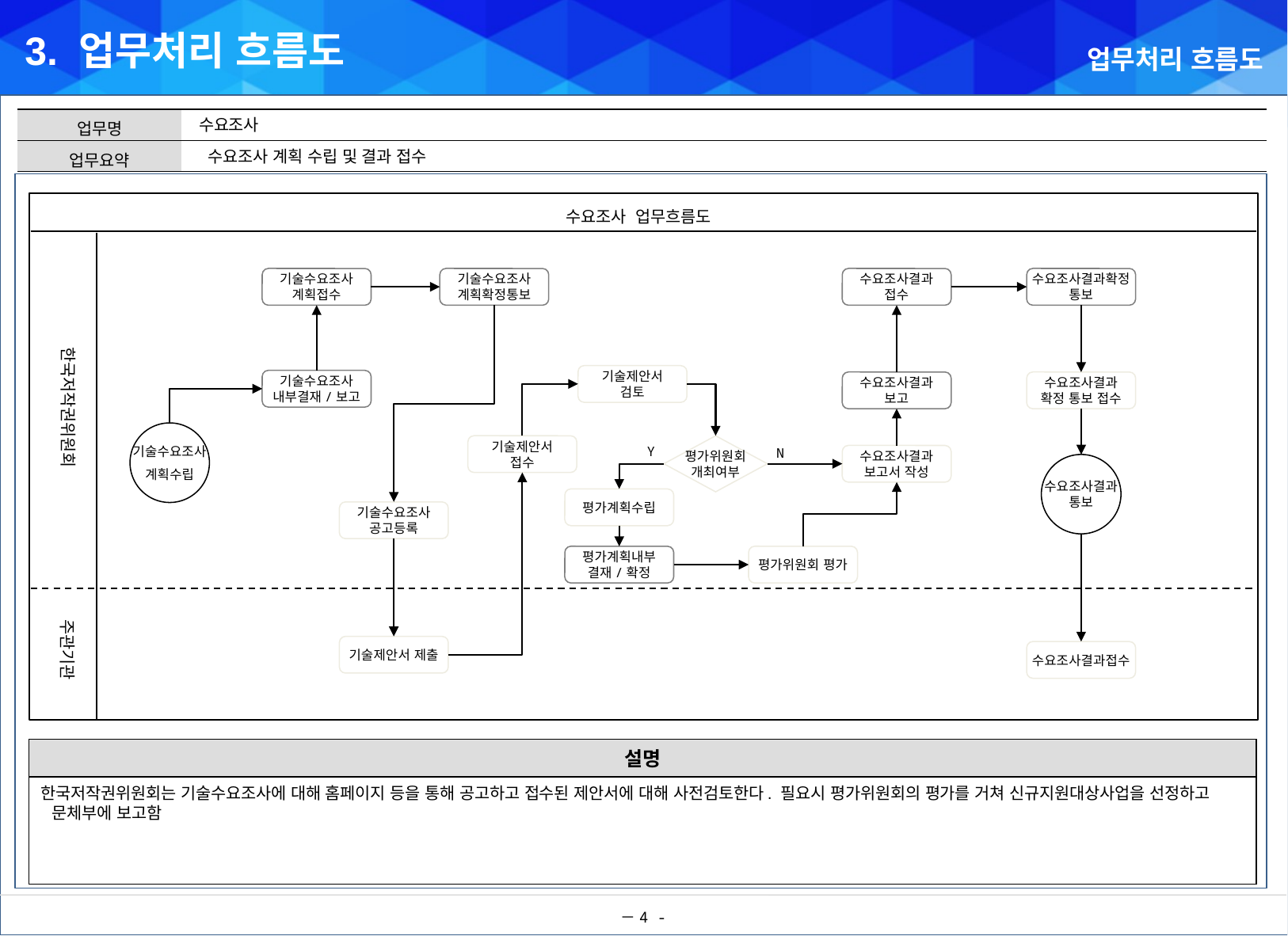

3. 업무처리 흐름도
업무처리 흐름도
수요조사
수요조사 계획 수립 및 결과 접수

수요조사  업무흐름도
기술수요조사
계획접수
기술수요조사
계획확정통보
수요조사결과
접수
수요조사결과확정
통보
한국저작권위원회
기술제안서
검토
기술수요조사
내부결재/보고
수요조사결과
보고
수요조사결과
확정 통보 접수
기술수요조사
계획수립
기술제안서
접수
평가위원회
개최여부
Y
N
수요조사결과
보고서 작성
수요조사결과
통보
평가계획수립
기술수요조사
공고등록
평가계획내부
결재/확정
평가위원회 평가
주관기관
기술제안서 제출
수요조사결과접수
설명
한국저작권위원회는 기술수요조사에 대해 홈페이지 등을 통해 공고하고 접수된 제안서에 대해 사전검토한다. 필요시 평가위원회의 평가를 거쳐 신규지원대상사업을 선정하고 문체부에 보고함